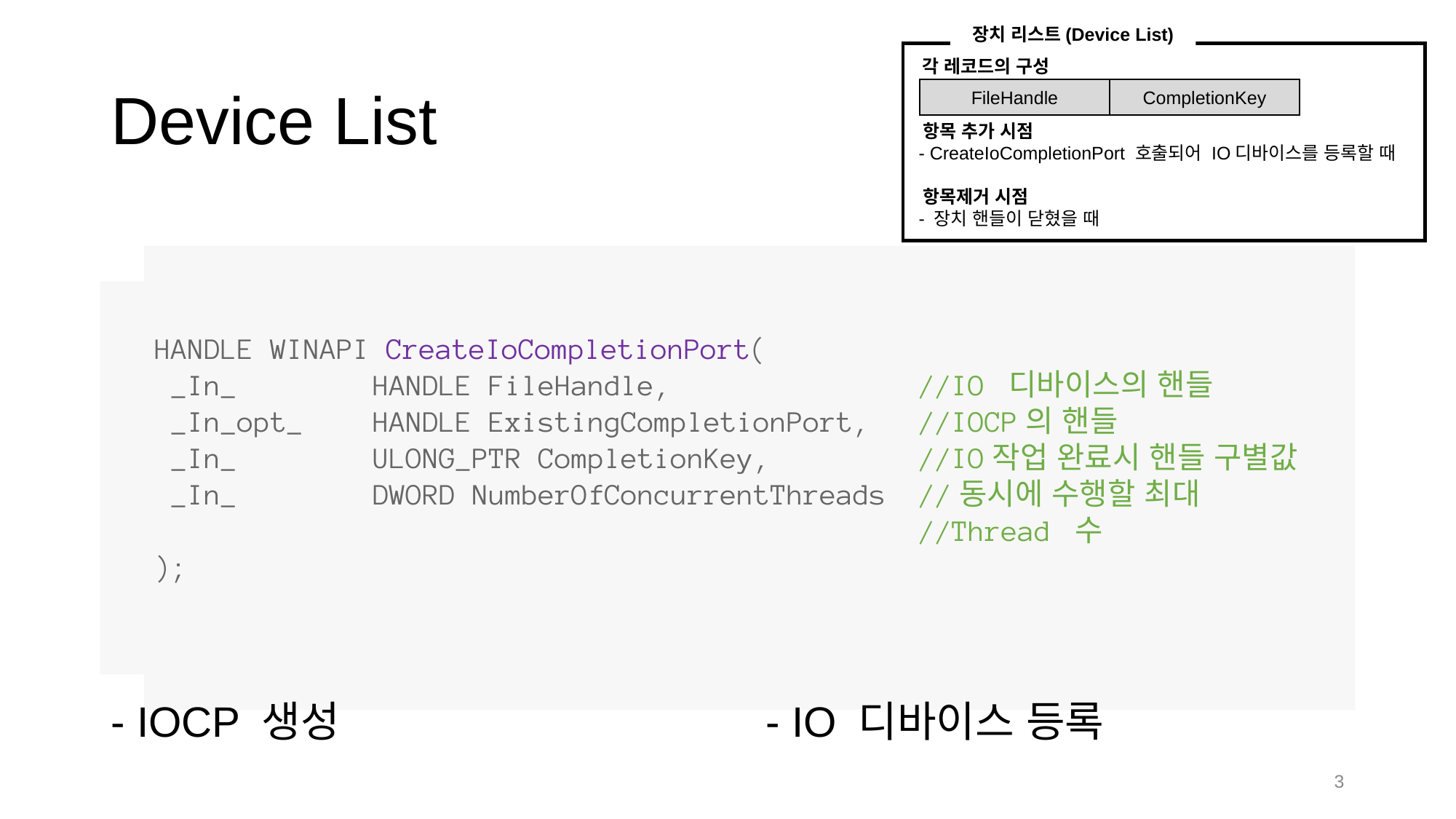

장치 리스트(Device List)
 각 레코드의 구성

 항목 추가 시점
 - CreateIoCompletionPort 호출되어 IO디바이스를 등록할 때

 항목제거 시점
 - 장치 핸들이 닫혔을 때
CompletionKey
FileHandle
# Device List

HANDLE WINAPI CreateIoCompletionPort(
 _In_	 	HANDLE FileHandle,			//IO 디바이스의 핸들
 _In_opt_ 	HANDLE ExistingCompletionPort,	//IOCP의 핸들
 _In_	 	ULONG_PTR CompletionKey,		//IO작업 완료시 핸들 구별값
 _In_ 		DWORD NumberOfConcurrentThreads 	//동시에 수행할 최대
							//Thread 수
);

- IOCP 생성				- IO 디바이스 등록
3